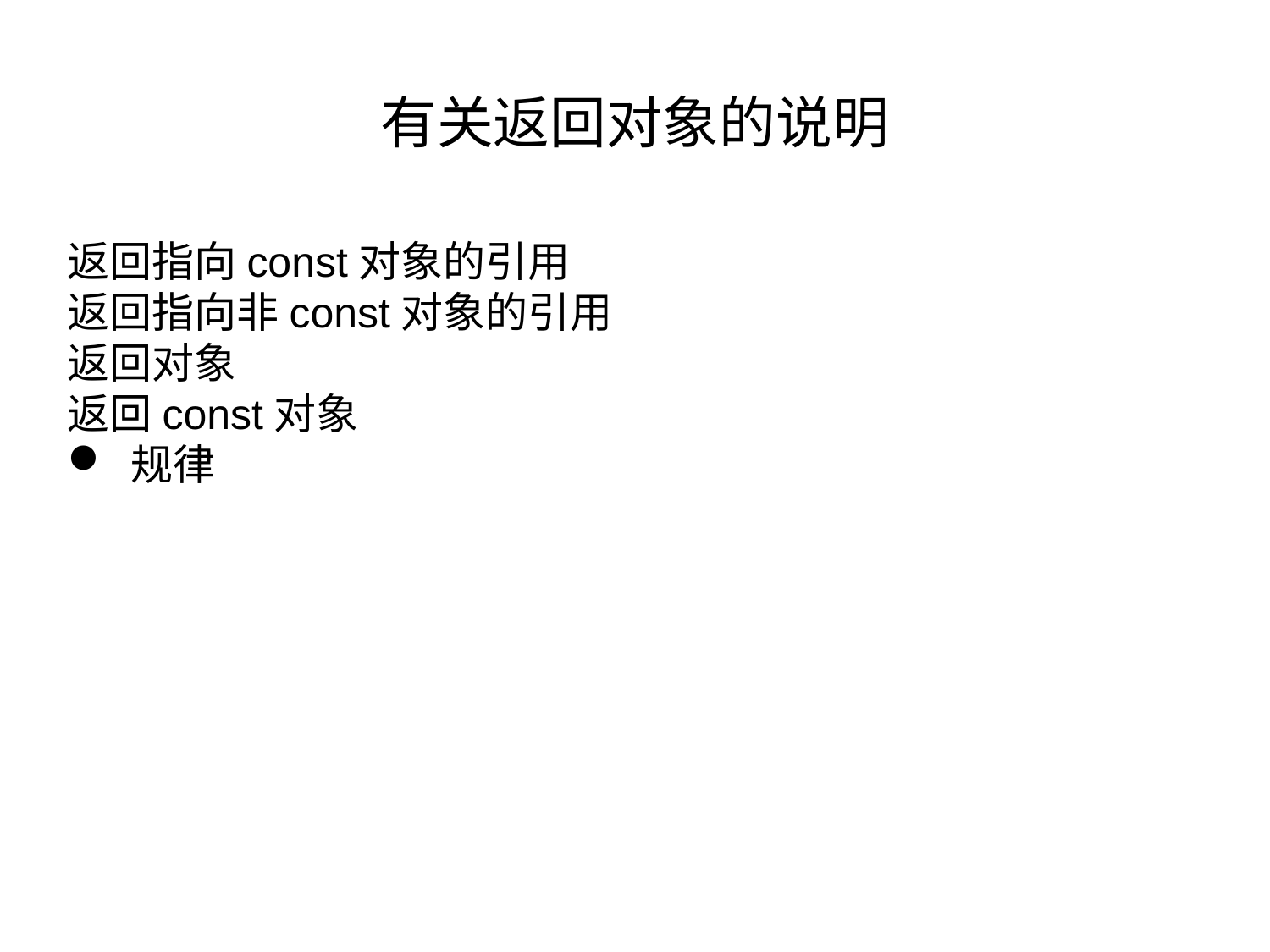

有关返回对象的说明
返回指向const对象的引用
返回指向非const对象的引用
返回对象
返回const对象
规律